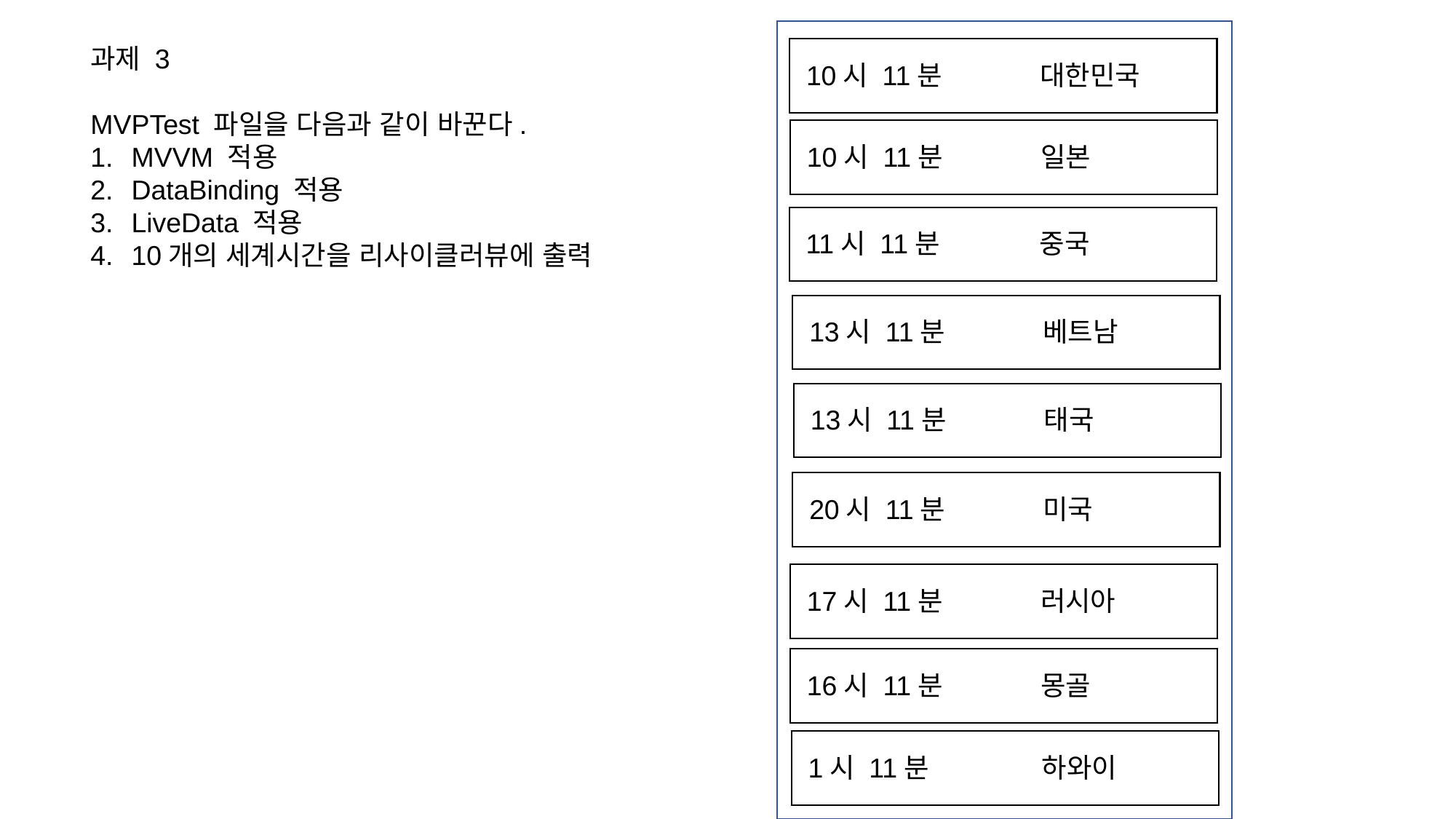

과제 3

MVPTest 파일을 다음과 같이 바꾼다.
MVVM 적용
DataBinding 적용
LiveData 적용
10개의 세계시간을 리사이클러뷰에 출력

10시 11분
대한민국

10시 11분
일본

11시 11분
중국

13시 11분
베트남

13시 11분
태국

20시 11분
미국

17시 11분
러시아

16시 11분
몽골

1시 11분
하와이